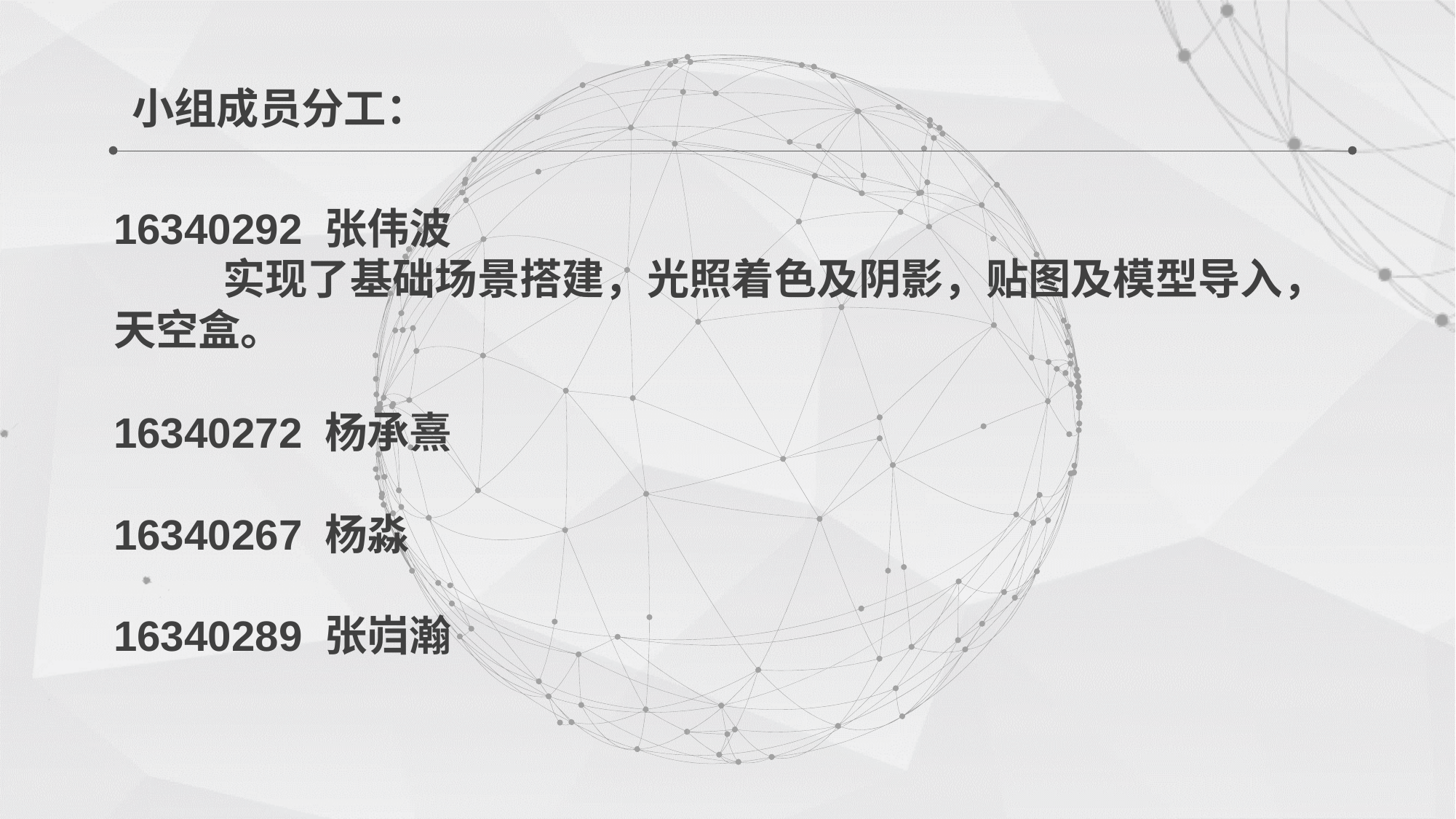

小组成员分工：

16340292 张伟波
	实现了基础场景搭建，光照着色及阴影，贴图及模型导入，天空盒。

16340272 杨承熹

16340267 杨淼

16340289 张岿瀚